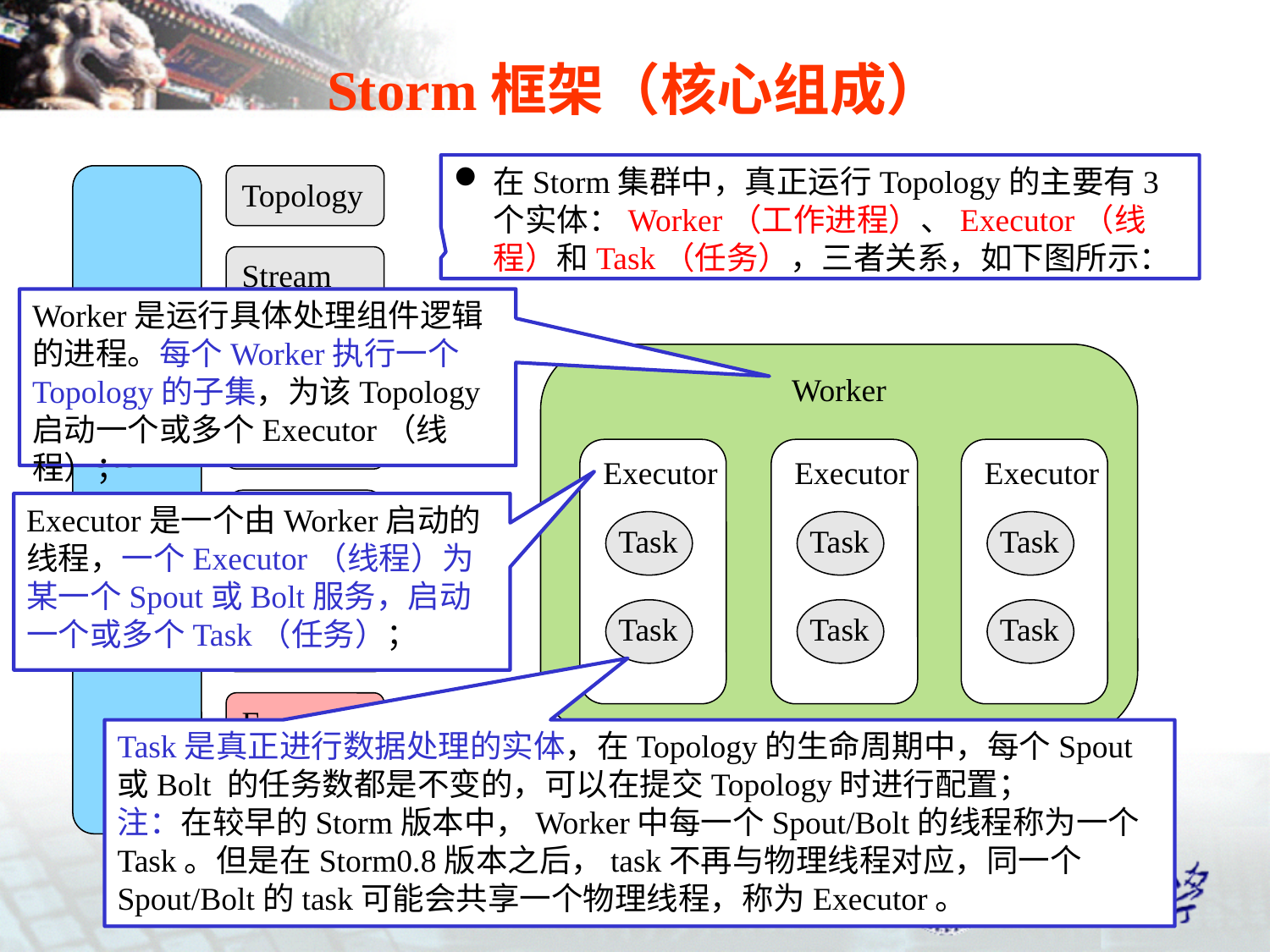

# Storm框架（核心组成）
在Storm集群中，真正运行Topology的主要有3个实体：Worker（工作进程）、Executor（线程）和Task（任务），三者关系，如下图所示：

Storm
Topology
Stream
Spout
Bolt
Stream
grouping
Worker
Executor
Task
Worker是运行具体处理组件逻辑的进程。每个Worker执行一个Topology的子集，为该Topology启动一个或多个Executor（线程）；
Worker
  Executor
Task
Task
  Executor
Task
Task
  Executor
Task
Task
Executor是一个由Worker启动的线程，一个Executor（线程）为某一个Spout或Bolt服务，启动一个或多个Task（任务）；
Task是真正进行数据处理的实体，在Topology的生命周期中，每个Spout 或Bolt 的任务数都是不变的，可以在提交Topology时进行配置；
注：在较早的Storm版本中，Worker中每一个Spout/Bolt的线程称为一个Task。但是在Storm0.8版本之后，task不再与物理线程对应，同一个Spout/Bolt的task可能会共享一个物理线程，称为Executor。